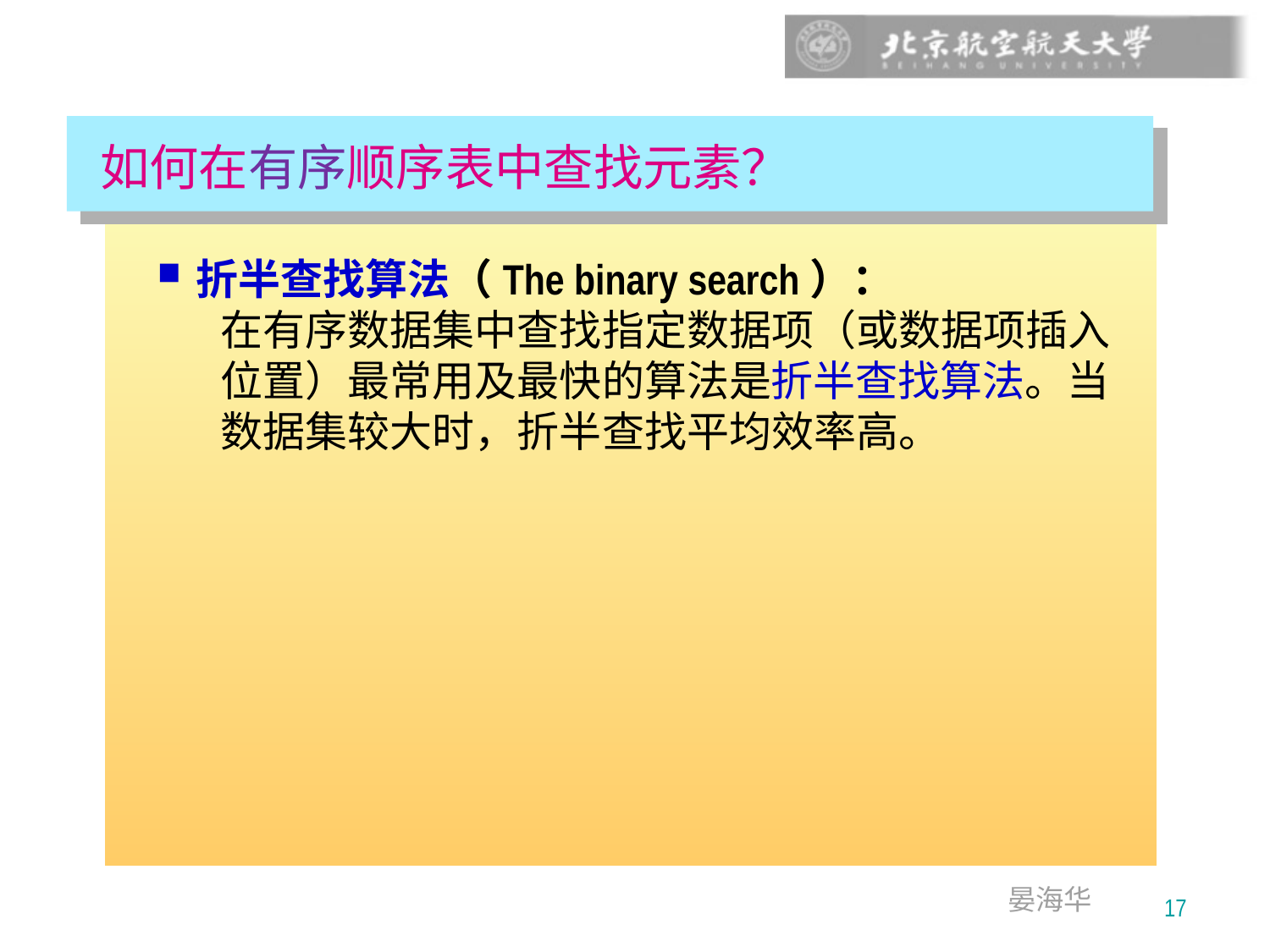

如何在有序顺序表中查找元素？
 折半查找算法（The binary search）：
在有序数据集中查找指定数据项（或数据项插入位置）最常用及最快的算法是折半查找算法。当数据集较大时，折半查找平均效率高。
17